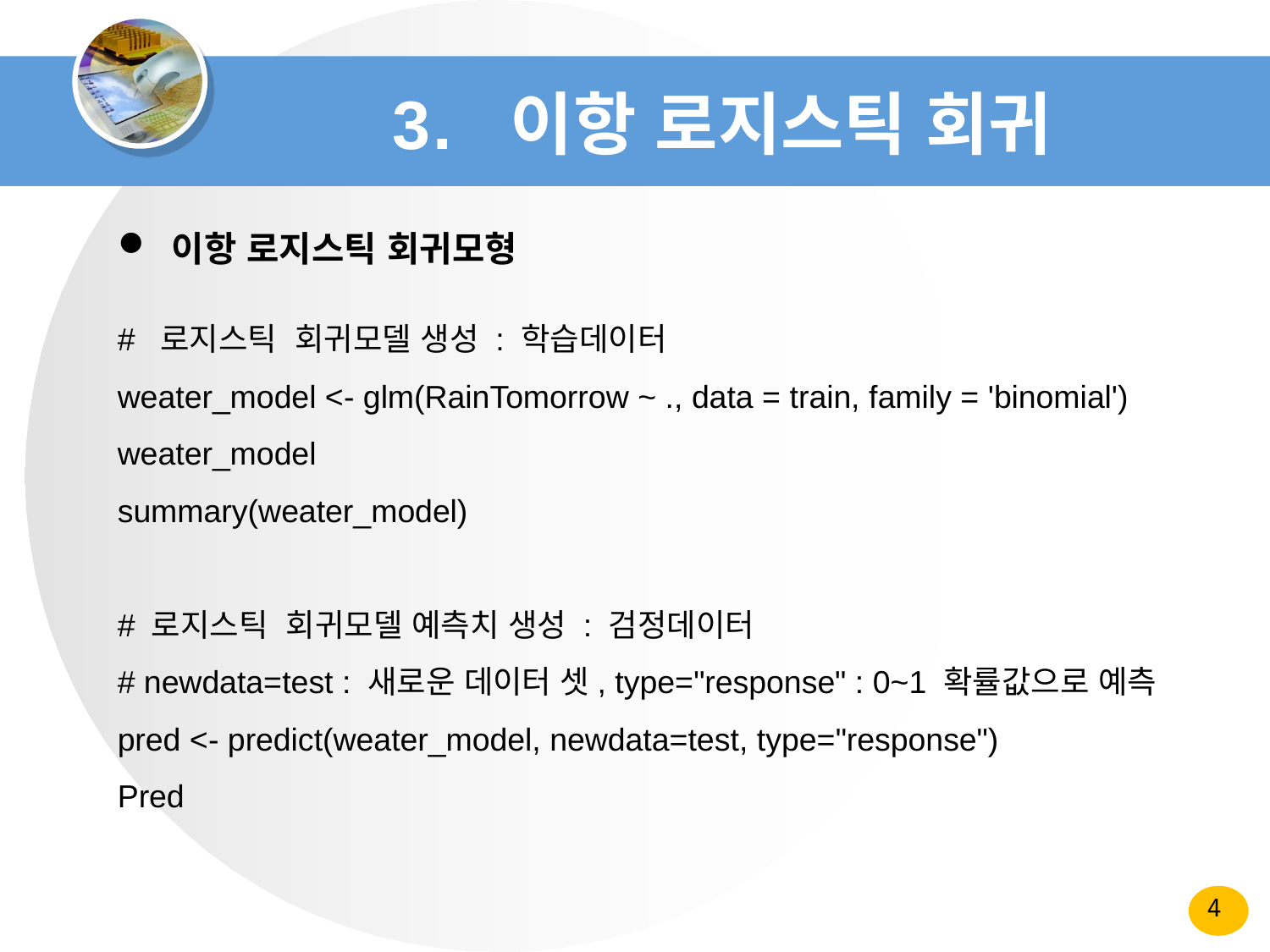

# 이항 로지스틱 회귀
 이항 로지스틱 회귀모형
#  로지스틱  회귀모델 생성 : 학습데이터
weater_model <- glm(RainTomorrow ~ ., data = train, family = 'binomial')
weater_model
summary(weater_model)

# 로지스틱  회귀모델 예측치 생성 : 검정데이터
# newdata=test : 새로운 데이터 셋, type="response" : 0~1 확률값으로 예측
pred <- predict(weater_model, newdata=test, type="response")
Pred
4